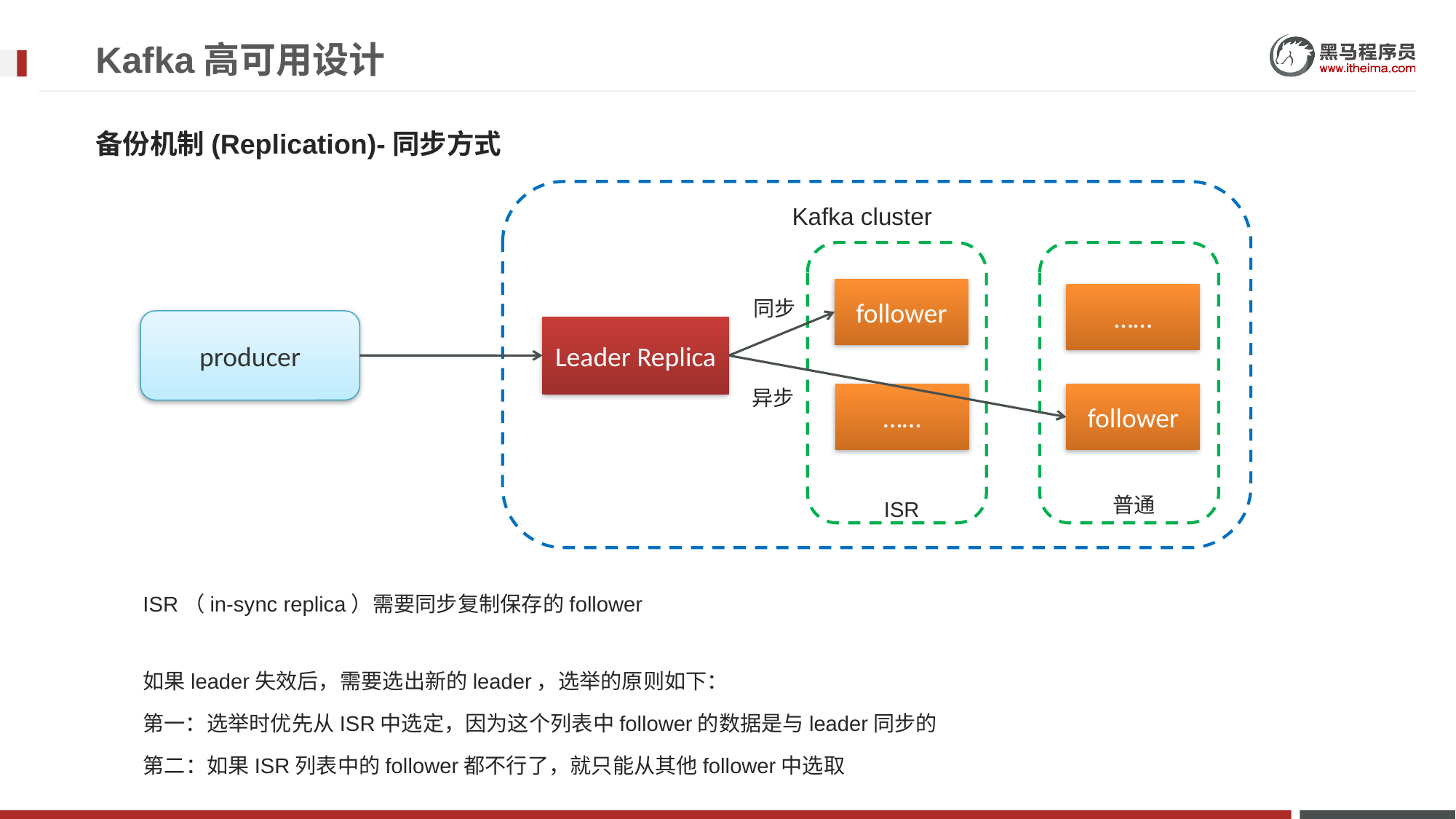

# Kafka高可用设计
备份机制(Replication)-同步方式

Kafka cluster

同步
follower
……
producer
Leader Replica
异步
……
follower
普通
ISR
ISR（in-sync replica）需要同步复制保存的follower
如果leader失效后，需要选出新的leader，选举的原则如下：
第一：选举时优先从ISR中选定，因为这个列表中follower的数据是与leader同步的
第二：如果ISR列表中的follower都不行了，就只能从其他follower中选取